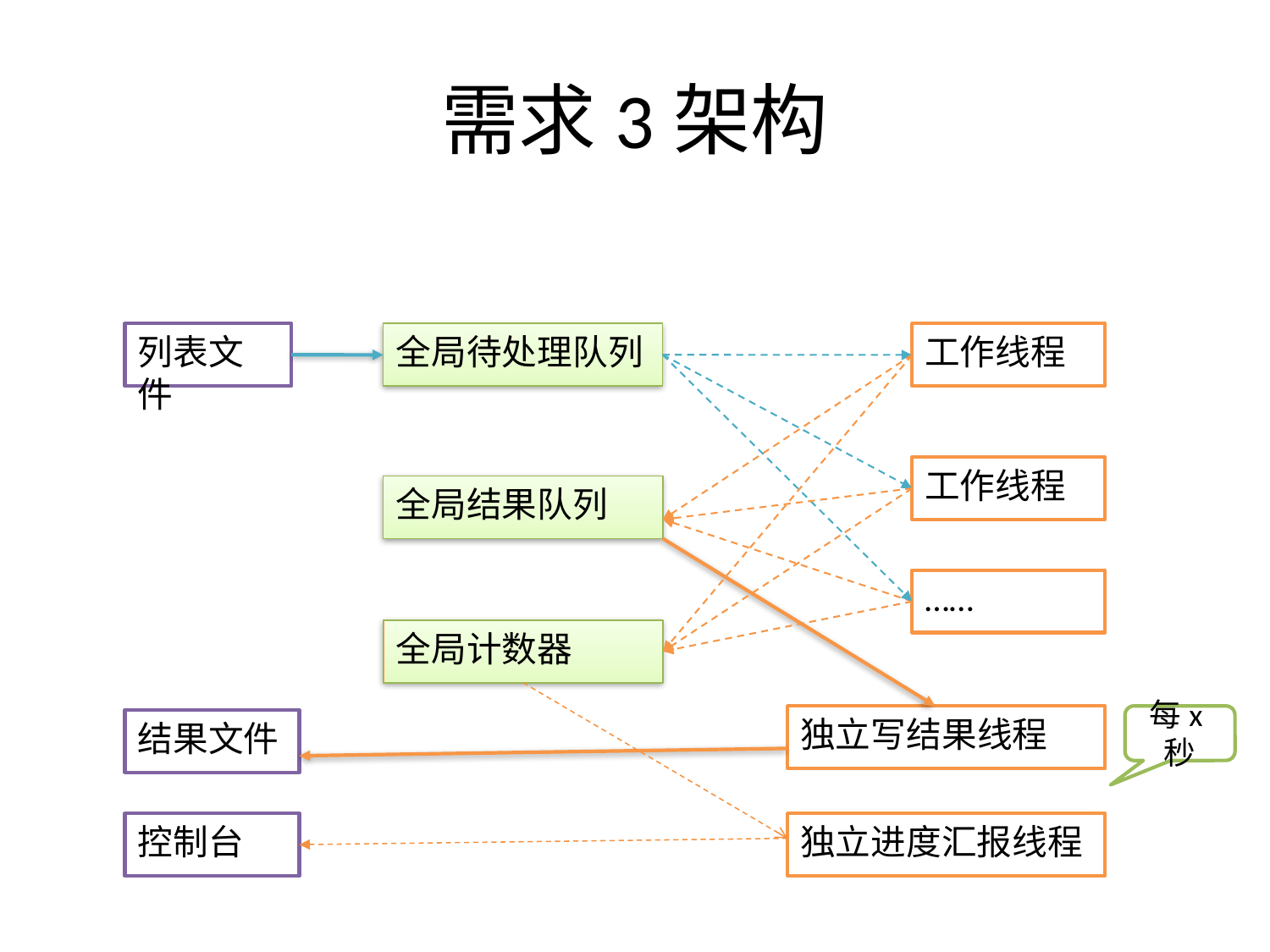

# 需求3架构

列表文件
全局待处理队列
工作线程

工作线程
全局结果队列

……
独立写结果线程
结果文件

全局计数器
每x秒
控制台
独立进度汇报线程